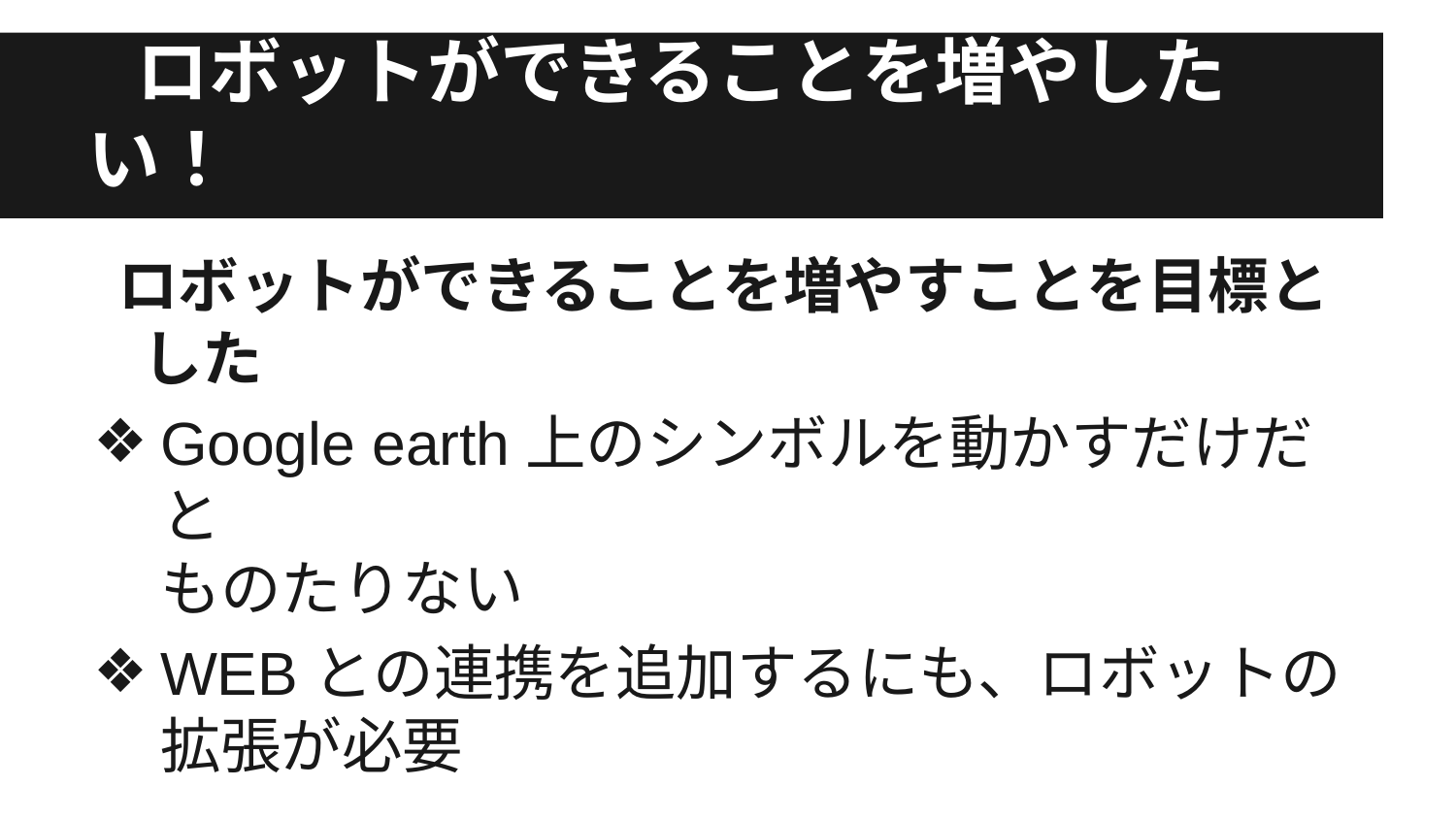

# ロボットができることを増やしたい！
ロボットができることを増やすことを目標とした
Google earth上のシンボルを動かすだけだと
ものたりない
WEBとの連携を追加するにも、ロボットの拡張が必要